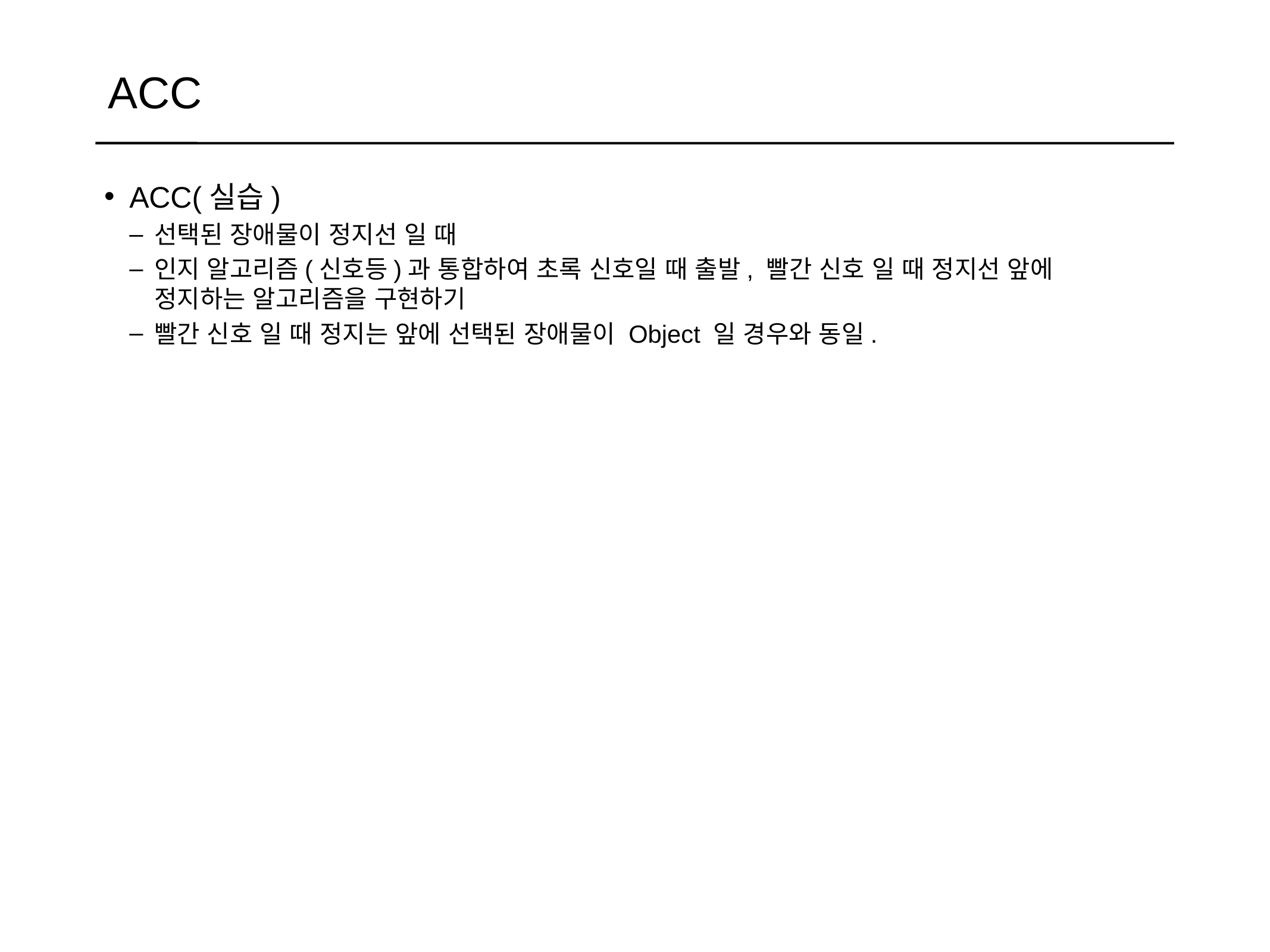

# ACC
ACC(실습)
선택된 장애물이 정지선 일 때
인지 알고리즘(신호등)과 통합하여 초록 신호일 때 출발, 빨간 신호 일 때 정지선 앞에 정지하는 알고리즘을 구현하기
빨간 신호 일 때 정지는 앞에 선택된 장애물이 Object 일 경우와 동일.